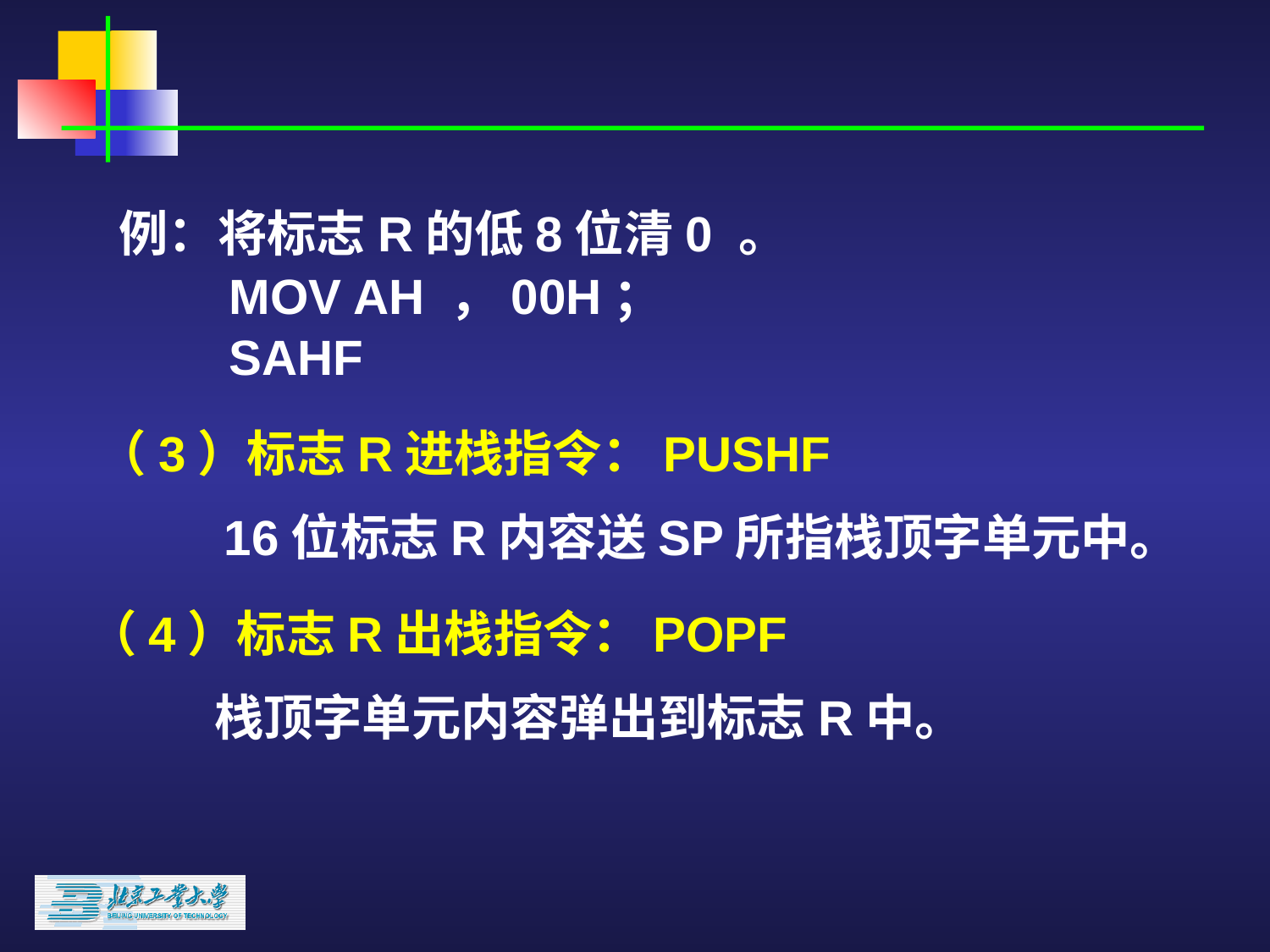

例：将标志R的低8位清0 。
        MOV AH ，00H；
        SAHF
（3）标志R进栈指令：PUSHF
	16位标志R内容送SP所指栈顶字单元中。
（4）标志R出栈指令：POPF
	栈顶字单元内容弹出到标志R中。